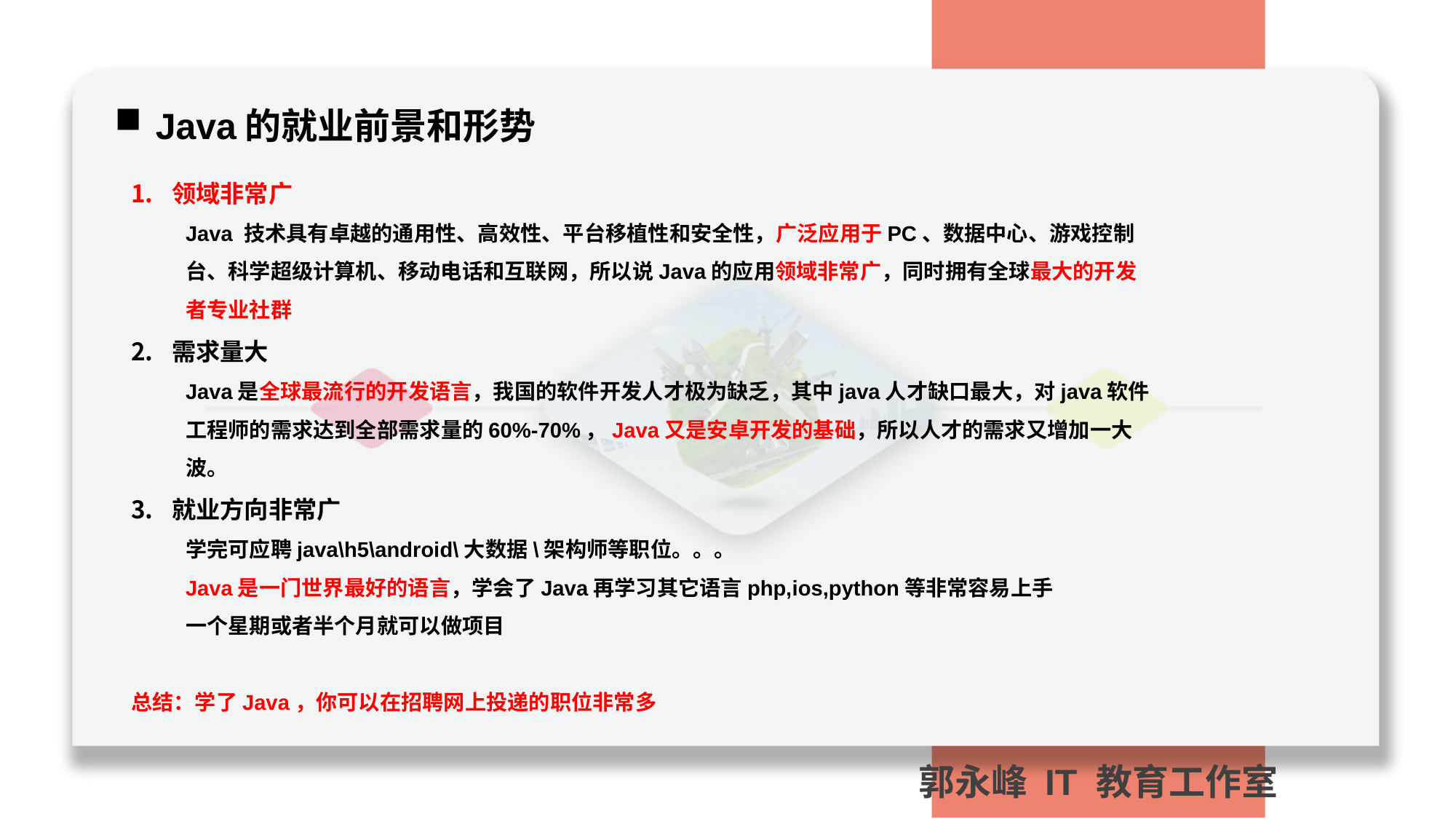

Java的就业前景和形势
领域非常广
Java 技术具有卓越的通用性、高效性、平台移植性和安全性，广泛应用于PC、数据中心、游戏控制台、科学超级计算机、移动电话和互联网，所以说Java的应用领域非常广，同时拥有全球最大的开发者专业社群
需求量大
Java是全球最流行的开发语言，我国的软件开发人才极为缺乏，其中java人才缺口最大，对java软件工程师的需求达到全部需求量的60%-70%，Java又是安卓开发的基础，所以人才的需求又增加一大波。
就业方向非常广
学完可应聘java\h5\android\大数据\架构师等职位。。。
Java是一门世界最好的语言，学会了Java再学习其它语言php,ios,python等非常容易上手
一个星期或者半个月就可以做项目

总结：学了Java，你可以在招聘网上投递的职位非常多